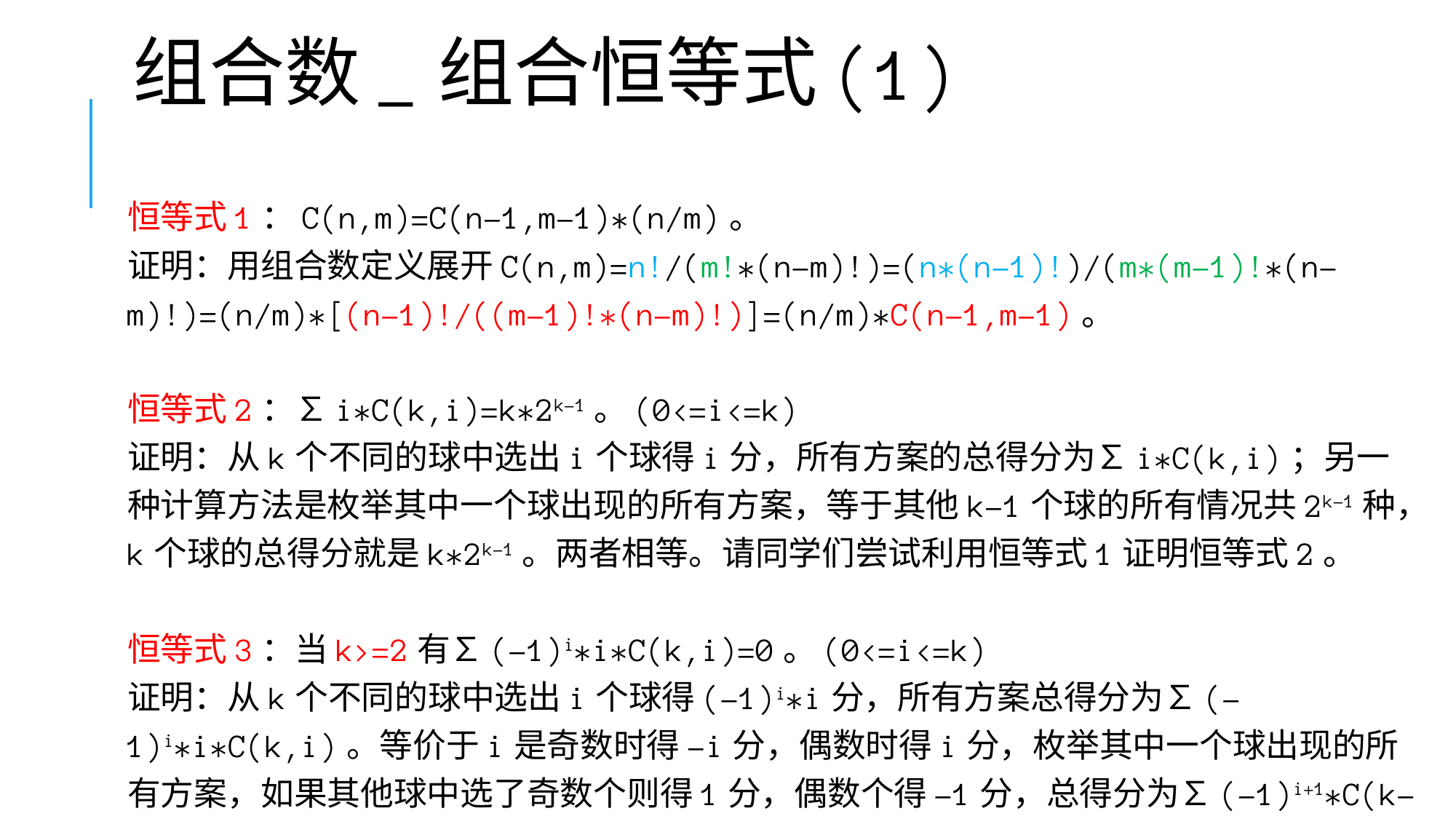

# 组合数_组合恒等式(1)
恒等式1：C(n,m)=C(n-1,m-1)*(n/m)。
证明：用组合数定义展开C(n,m)=n!/(m!*(n-m)!)=(n*(n-1)!)/(m*(m-1)!*(n-m)!)=(n/m)*[(n-1)!/((m-1)!*(n-m)!)]=(n/m)*C(n-1,m-1)。

恒等式2：∑i*C(k,i)=k*2k-1。(0<=i<=k)
证明：从k个不同的球中选出i个球得i分，所有方案的总得分为∑i*C(k,i)；另一种计算方法是枚举其中一个球出现的所有方案，等于其他k-1个球的所有情况共2k-1种，k个球的总得分就是k*2k-1。两者相等。请同学们尝试利用恒等式1证明恒等式2。

恒等式3：当k>=2有∑(-1)i*i*C(k,i)=0。(0<=i<=k)
证明：从k个不同的球中选出i个球得(-1)i*i分，所有方案总得分为∑(-1)i*i*C(k,i)。等价于i是奇数时得-i分，偶数时得i分，枚举其中一个球出现的所有方案，如果其他球中选了奇数个则得1分，偶数个得-1分，总得分为∑(-1)i+1*C(k-1,i)，根据二项式定理